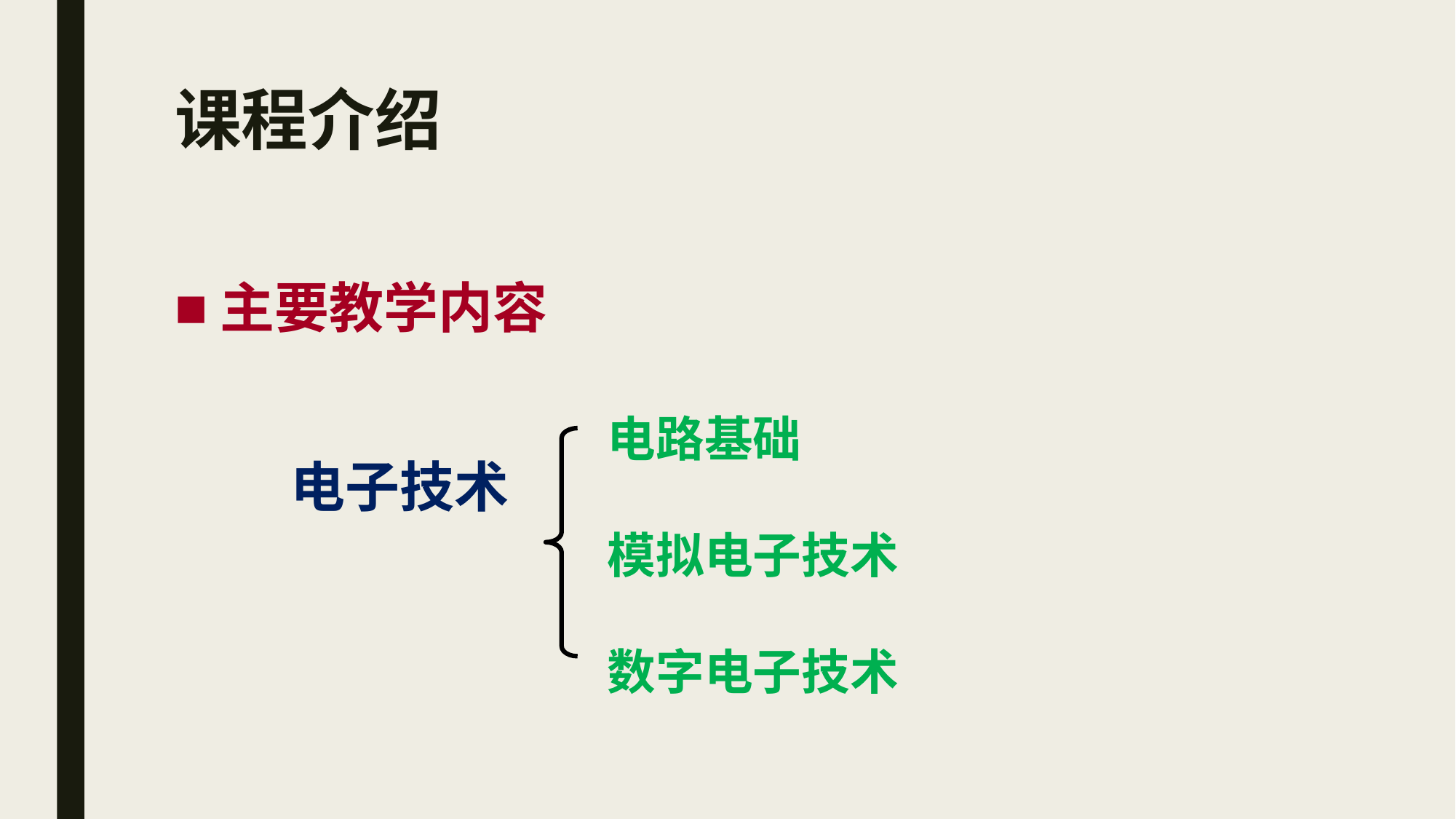

# 课程介绍
主要教学内容

电路基础
模拟电子技术
数字电子技术

电子技术